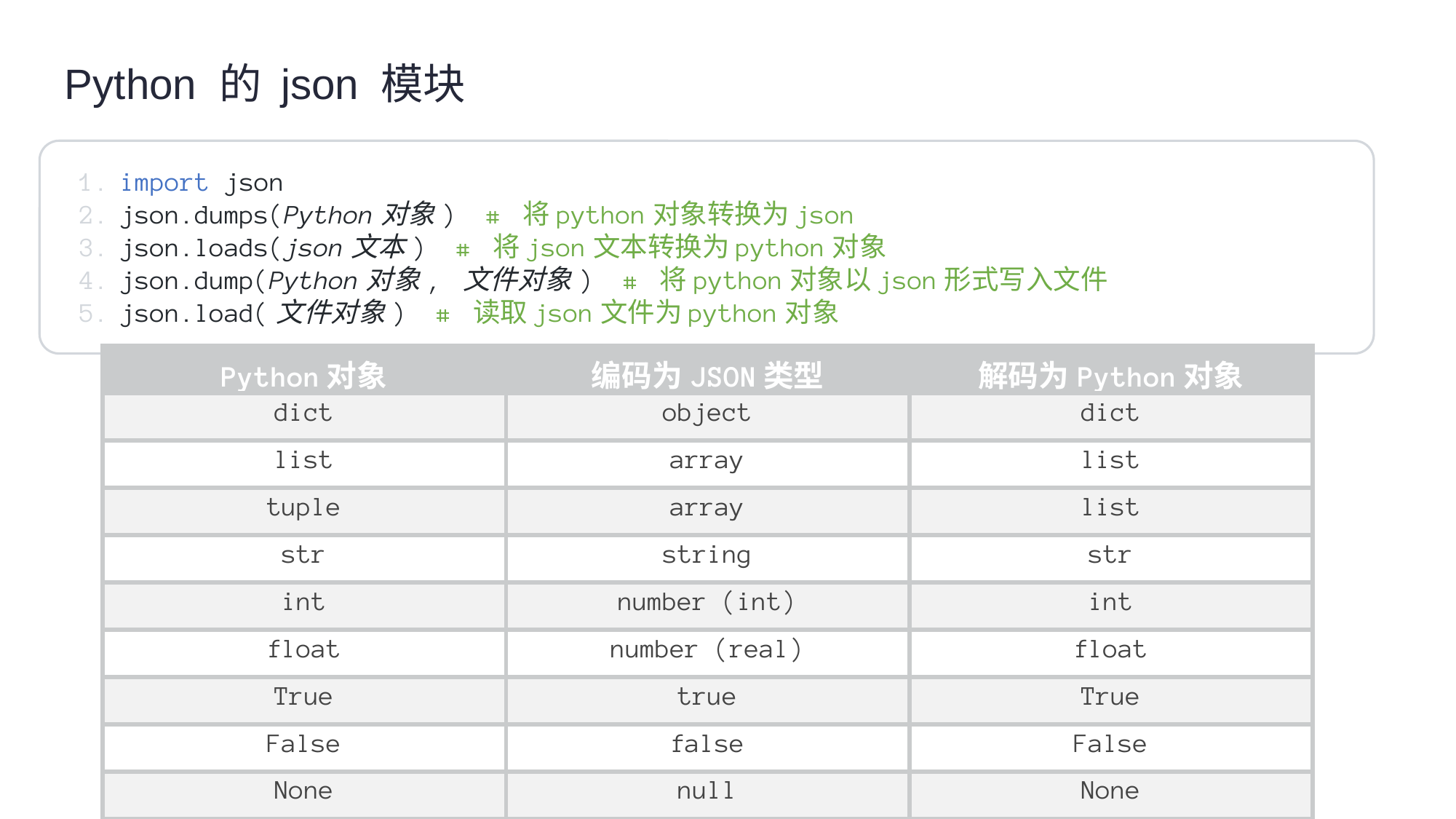

Python 的 json 模块
import json
json.dumps(Python对象)  # 将python对象转换为json
json.loads(json文本)  # 将json文本转换为python对象
json.dump(Python对象, 文件对象)  # 将python对象以json形式写入文件
json.load(文件对象)  # 读取json文件为python对象
| Python对象 | 编码为JSON类型 | 解码为Python对象 |
| --- | --- | --- |
| dict | object | dict |
| list | array | list |
| tuple | array | list |
| str | string | str |
| int | number (int) | int |
| float | number (real) | float |
| True | true | True |
| False | false | False |
| None | null | None |